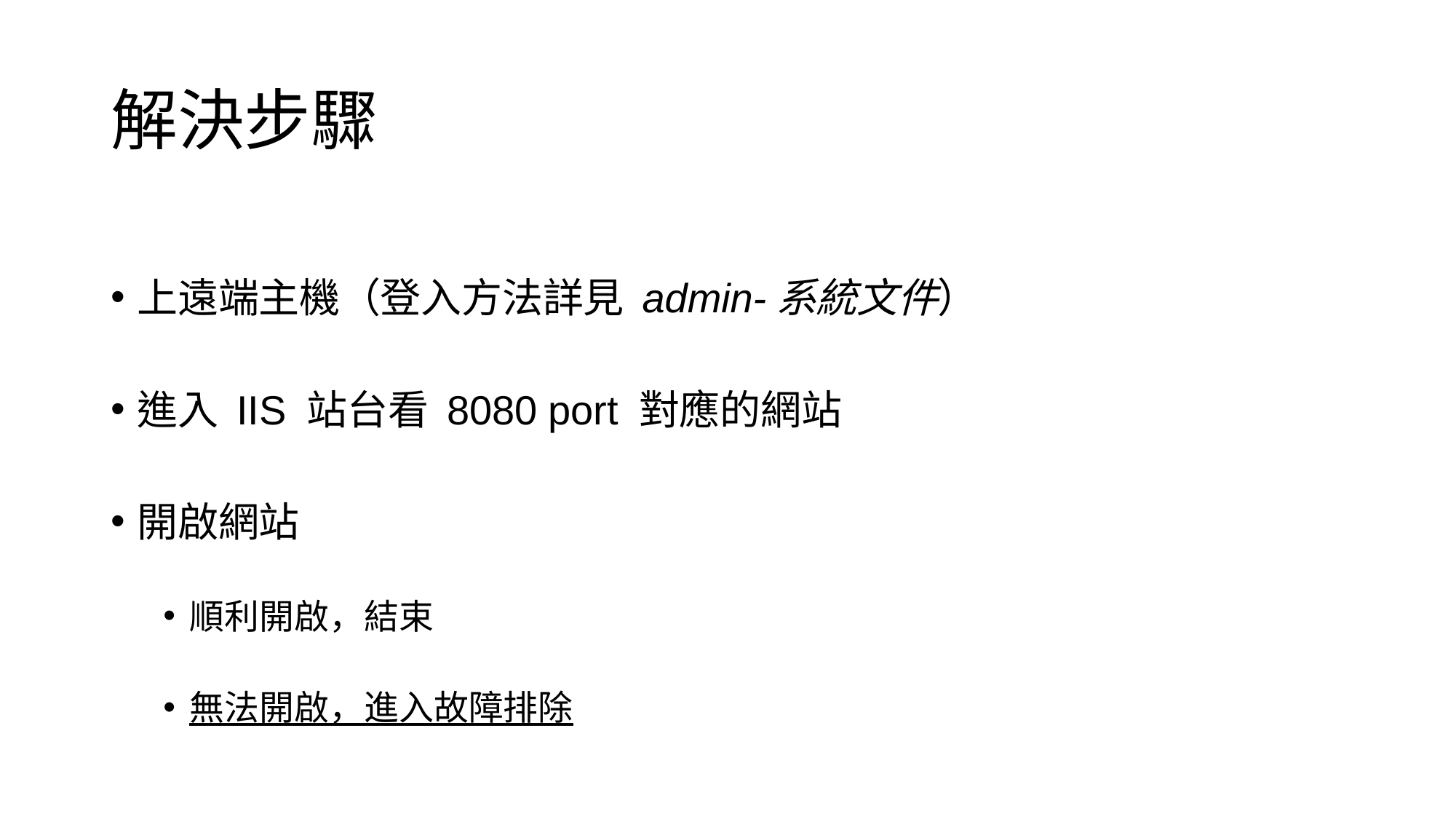

# 解決步驟
上遠端主機（登入方法詳見 admin-系統文件）
進入 IIS 站台看 8080 port 對應的網站
開啟網站
順利開啟，結束
無法開啟，進入故障排除